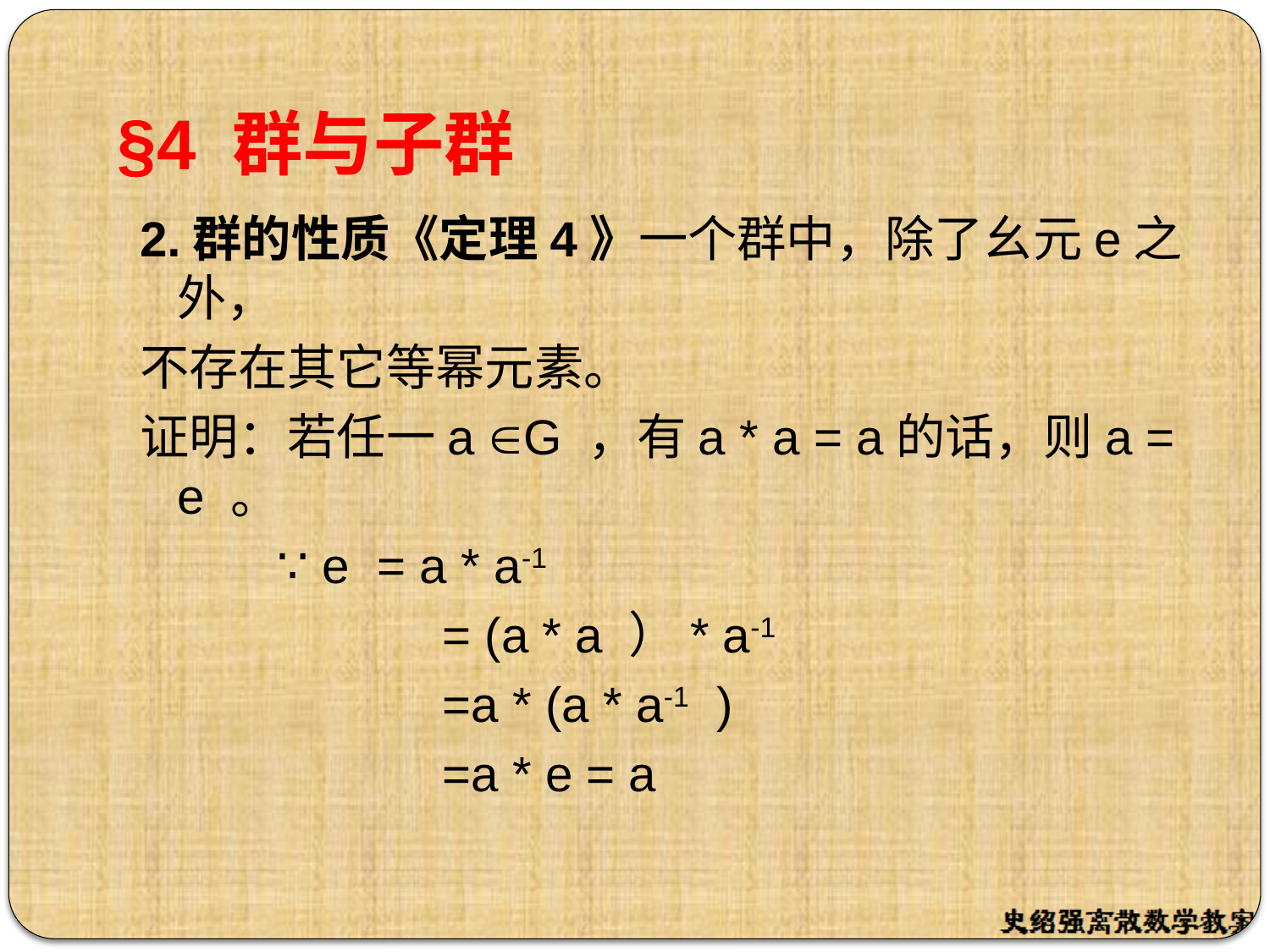

# §4 群与子群
2.群的性质《定理4》一个群中，除了幺元e之外，
不存在其它等幂元素。
证明：若任一a ∈G ，有a * a = a的话，则a = e 。
          ∵ e  = a * a-1
                      = (a * a ）* a-1
                      =a * (a * a-1  )
                      =a * e = a